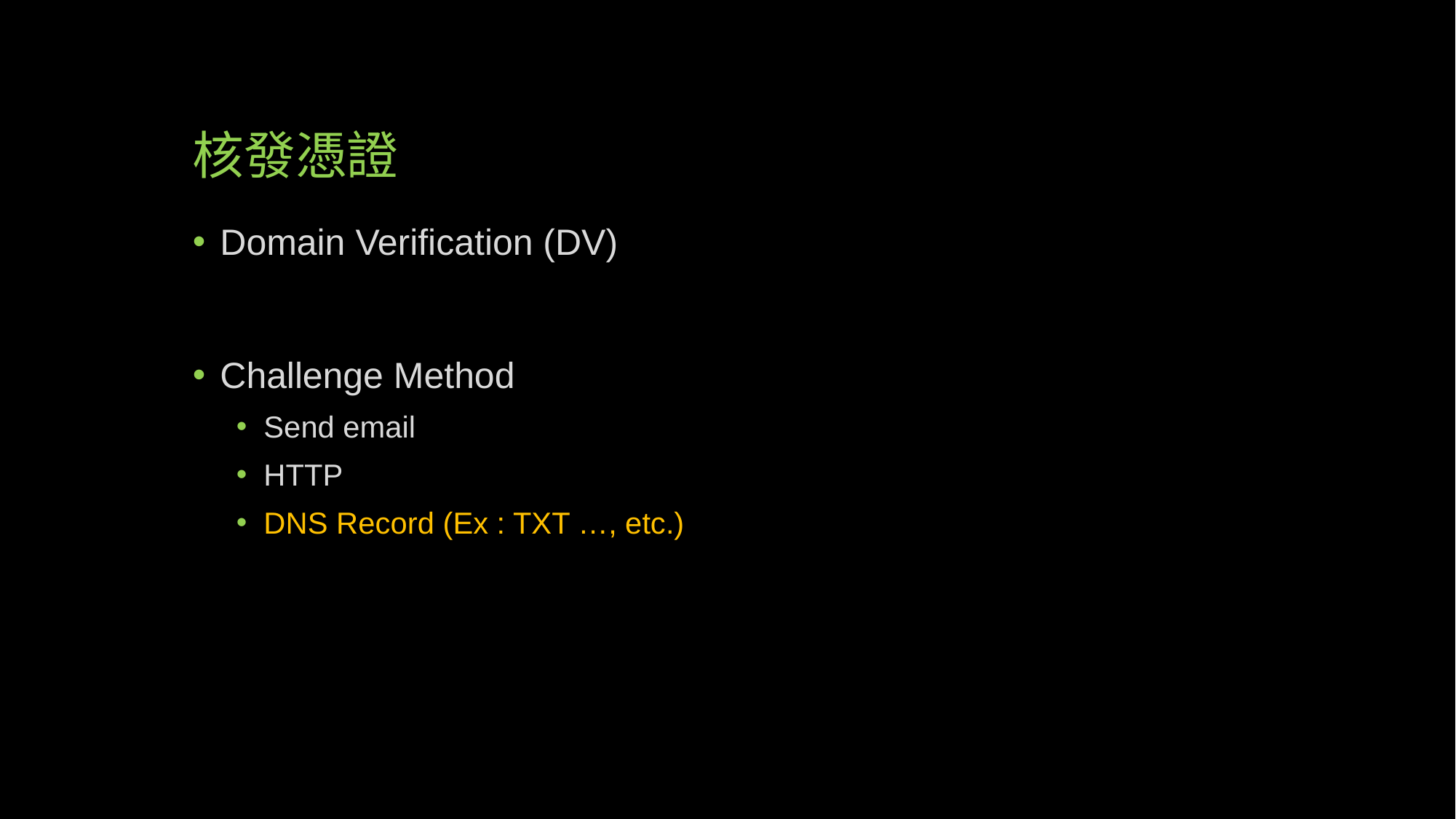

# 核發憑證
Domain Verification (DV)

Challenge Method
Send email
HTTP
DNS Record (Ex : TXT …, etc.)